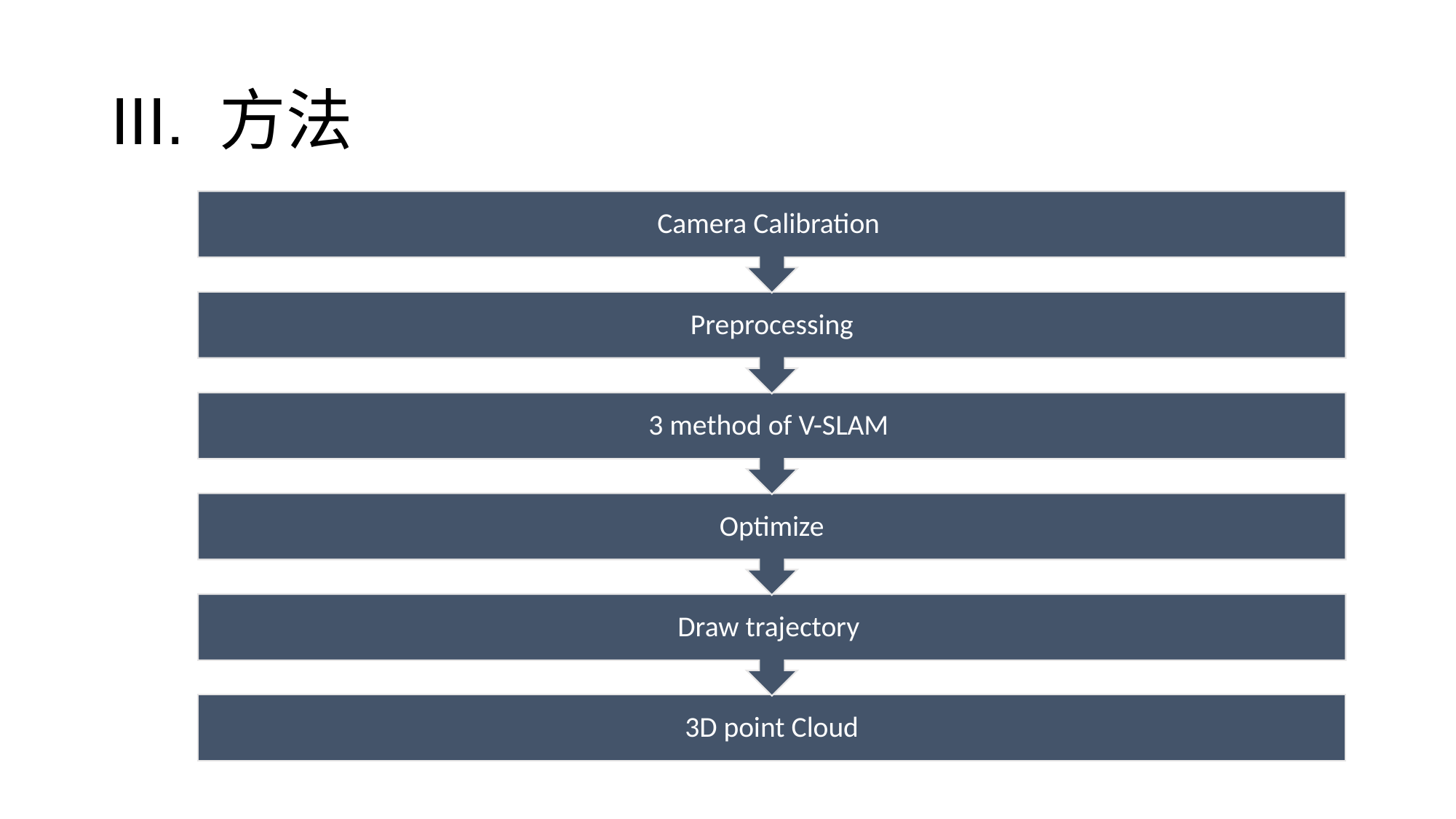

# III. 方法
3D point Cloud
Draw trajectory
Optimize
3 method of V-SLAM
Preprocessing
Camera Calibration